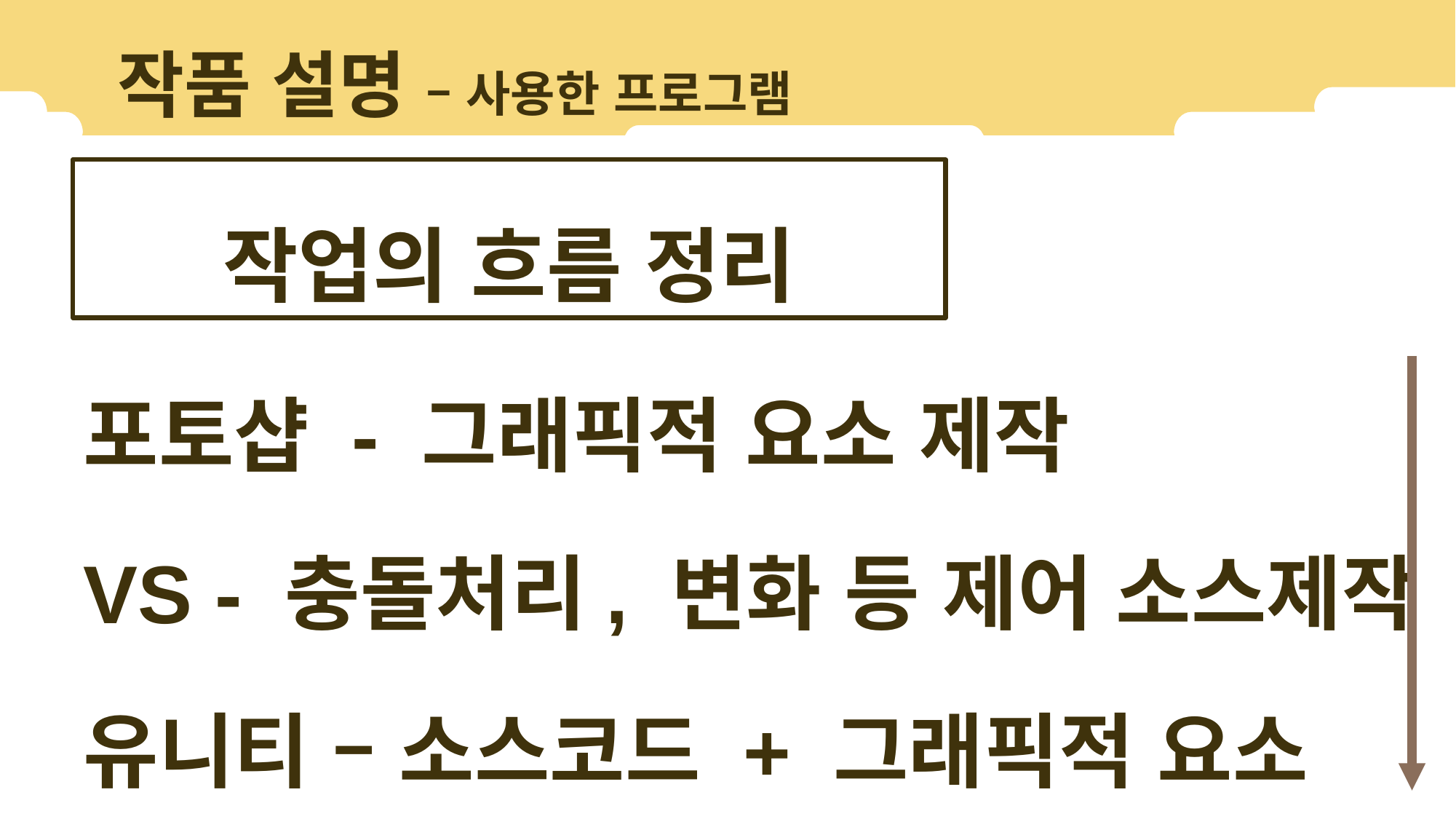

작품 설명 – 사용한 프로그램
작업의 흐름 정리
포토샵 - 그래픽적 요소 제작
VS - 충돌처리, 변화 등 제어 소스제작
유니티 – 소스코드 + 그래픽적 요소